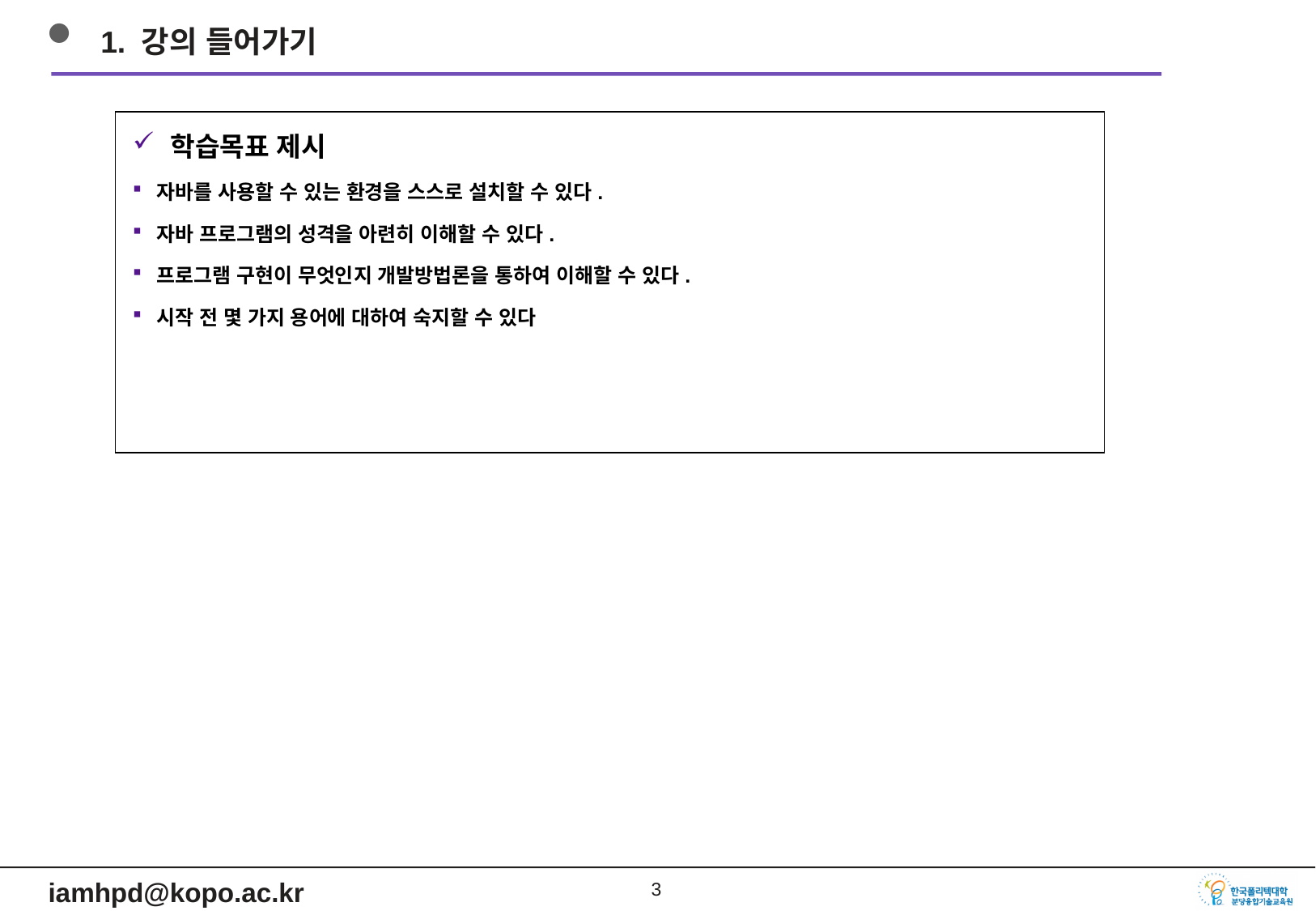

1. 강의 들어가기
학습목표 제시
자바를 사용할 수 있는 환경을 스스로 설치할 수 있다.
자바 프로그램의 성격을 아련히 이해할 수 있다.
프로그램 구현이 무엇인지 개발방법론을 통하여 이해할 수 있다.
시작 전 몇 가지 용어에 대하여 숙지할 수 있다
3